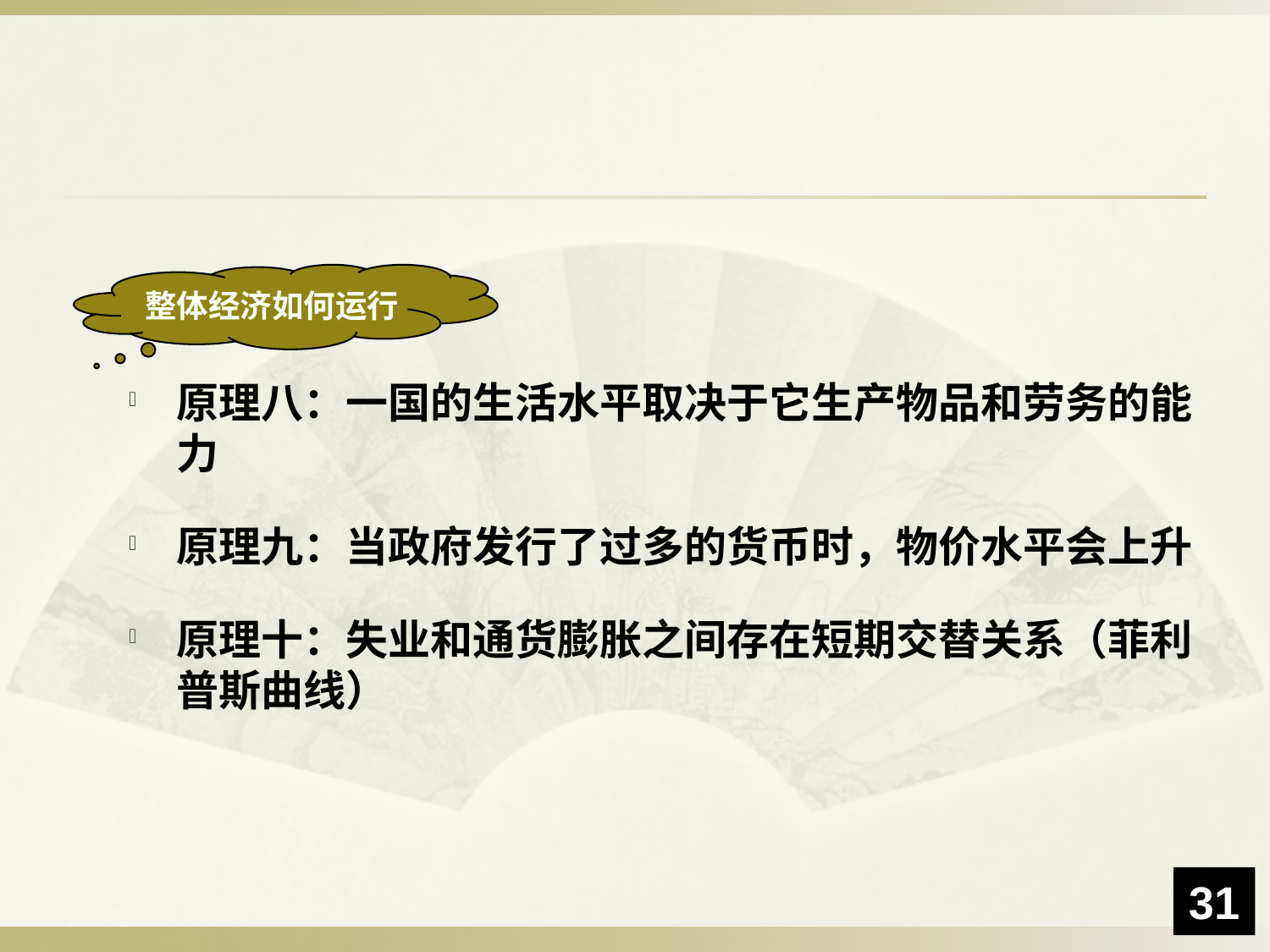

整体经济如何运行
原理八：一国的生活水平取决于它生产物品和劳务的能力
原理九：当政府发行了过多的货币时，物价水平会上升
原理十：失业和通货膨胀之间存在短期交替关系（菲利普斯曲线）
31